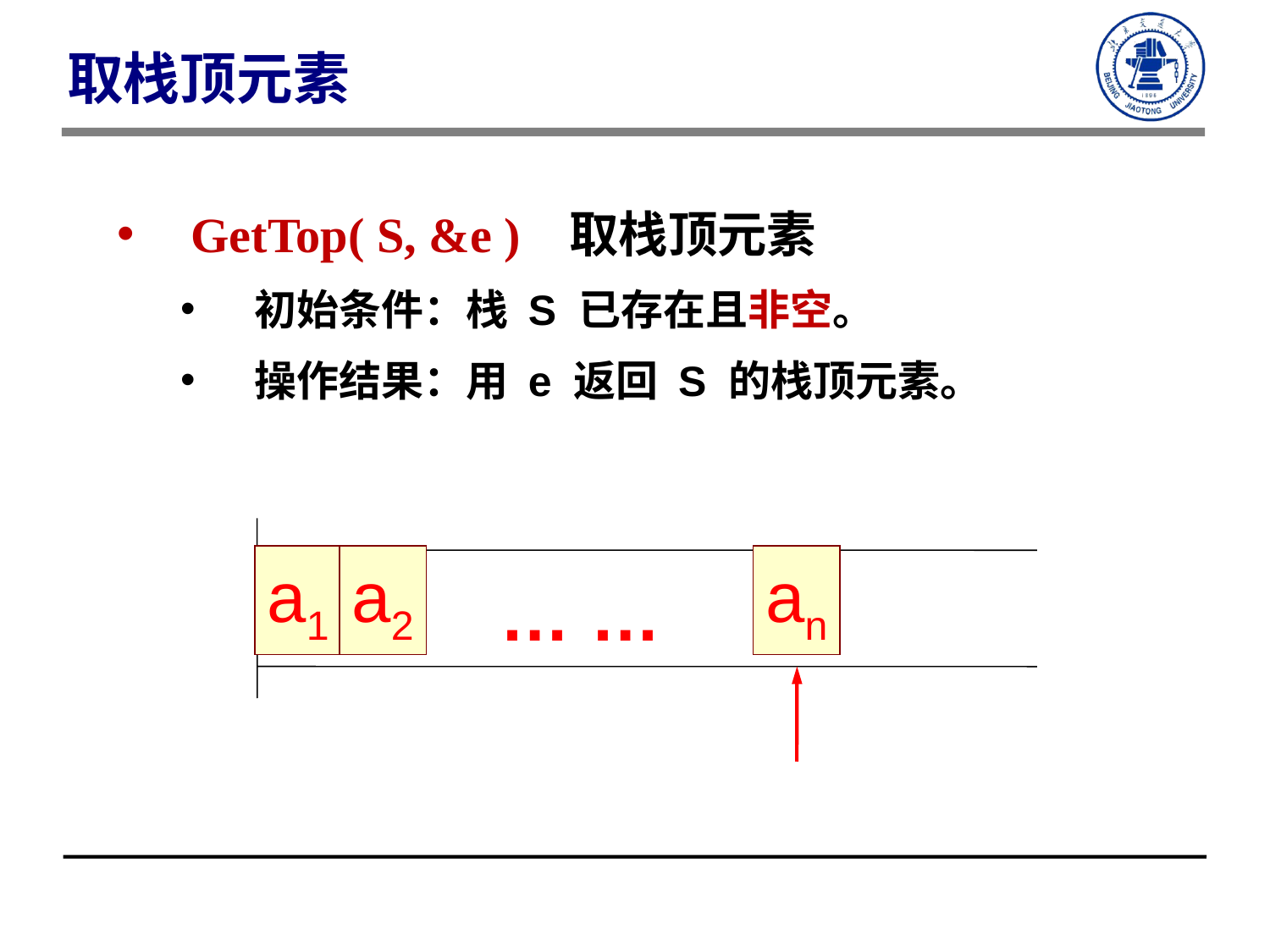

取栈顶元素
GetTop( S, &e )   取栈顶元素
初始条件：栈 S 已存在且非空。
操作结果：用 e 返回 S 的栈顶元素。

a1
a2
an
… …